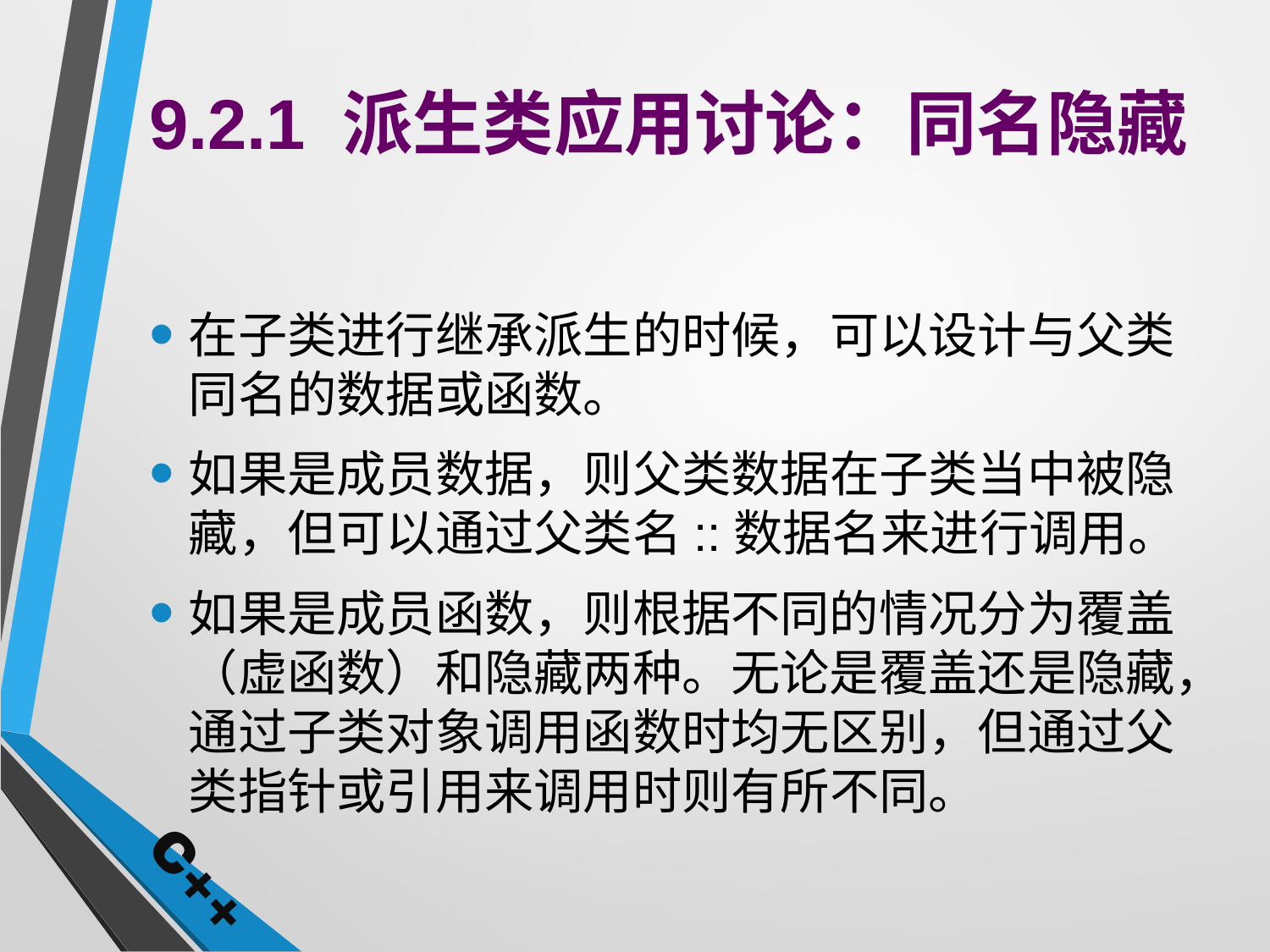

# 9.2.1 派生类应用讨论：同名隐藏
在子类进行继承派生的时候，可以设计与父类同名的数据或函数。
如果是成员数据，则父类数据在子类当中被隐藏，但可以通过父类名::数据名来进行调用。
如果是成员函数，则根据不同的情况分为覆盖（虚函数）和隐藏两种。无论是覆盖还是隐藏，通过子类对象调用函数时均无区别，但通过父类指针或引用来调用时则有所不同。